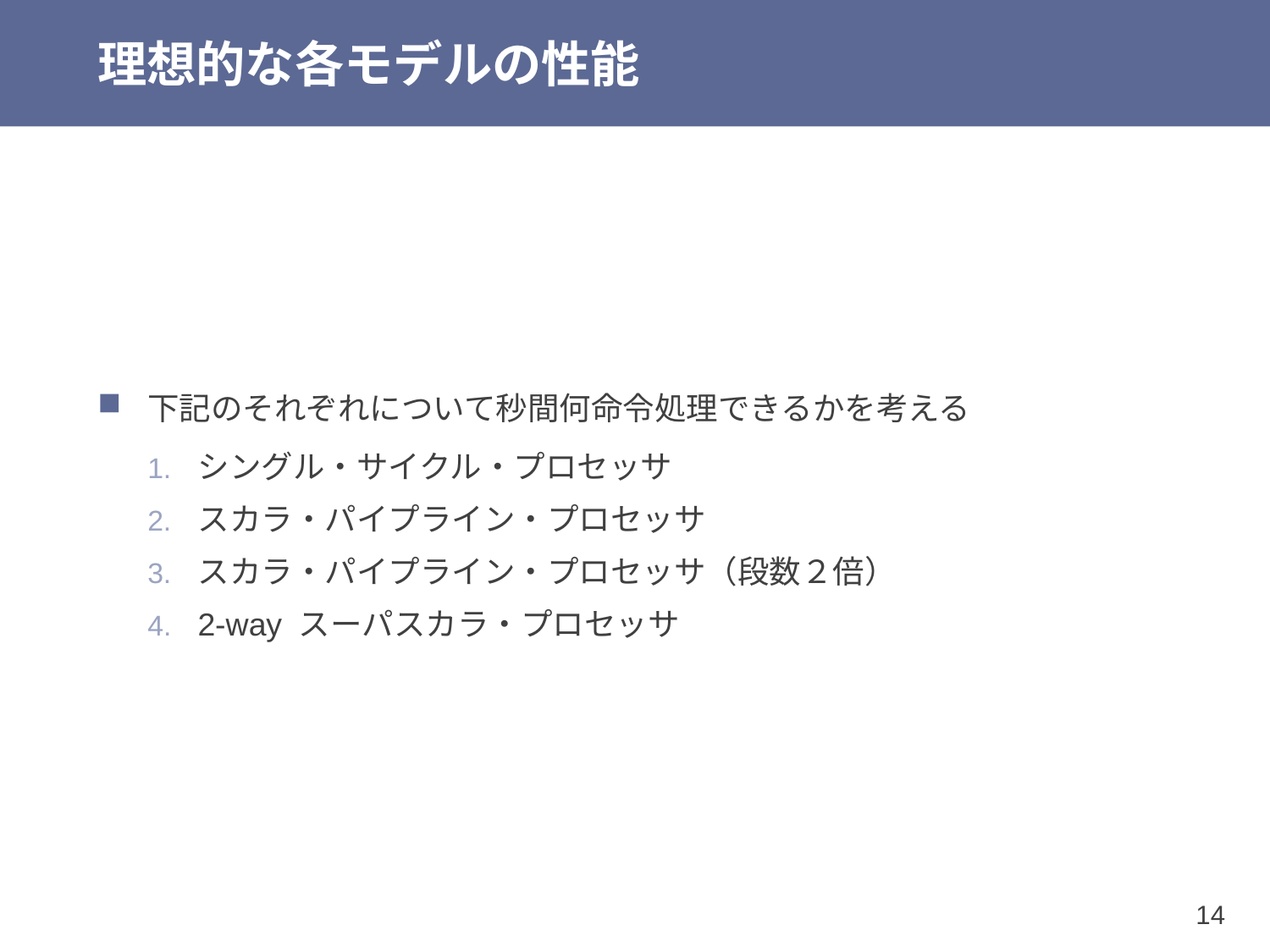

# 理想的な各モデルの性能
下記のそれぞれについて秒間何命令処理できるかを考える
シングル・サイクル・プロセッサ
スカラ・パイプライン・プロセッサ
スカラ・パイプライン・プロセッサ（段数２倍）
2-way スーパスカラ・プロセッサ